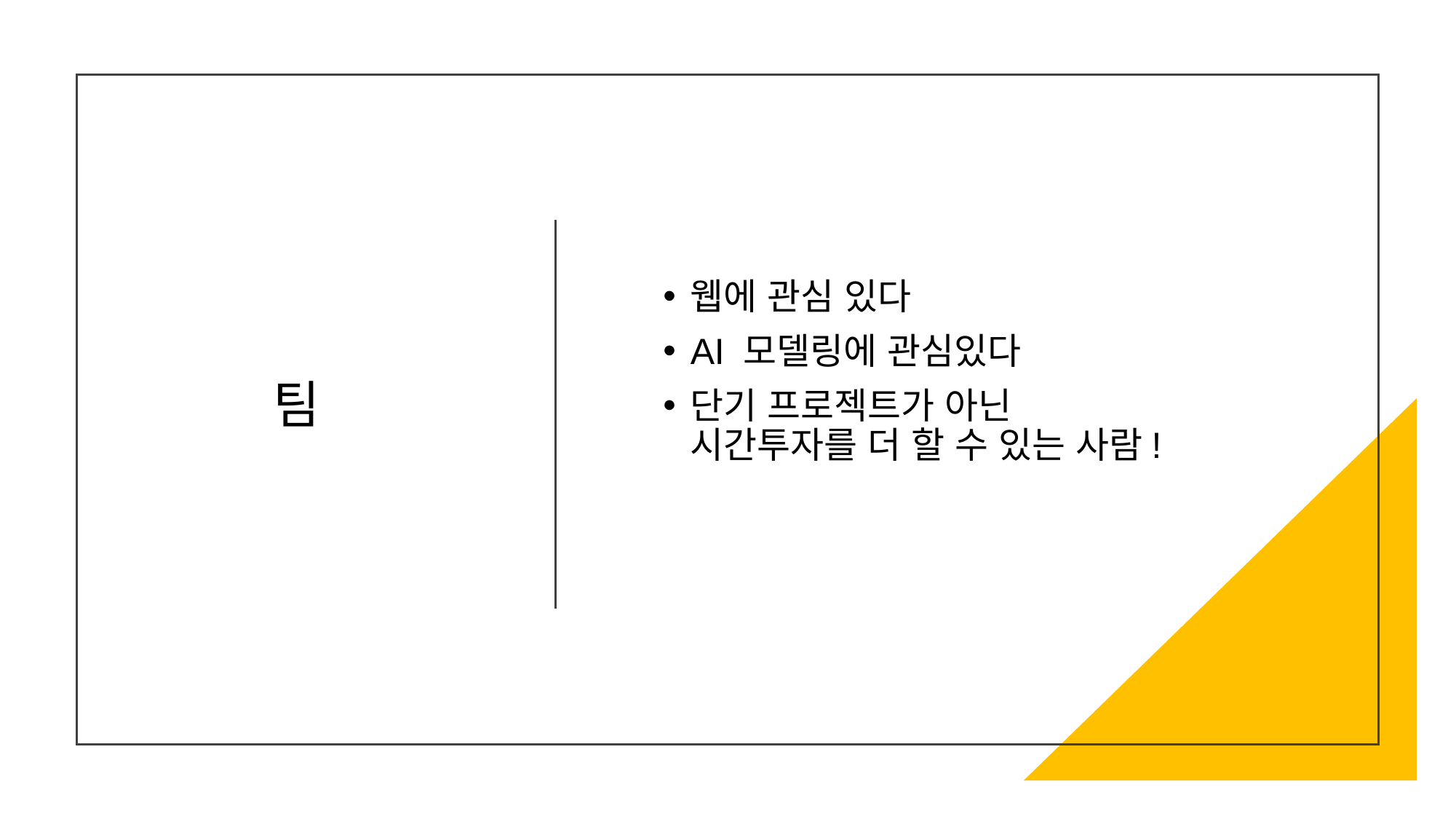

웹에 관심 있다
AI 모델링에 관심있다
단기 프로젝트가 아닌
시간투자를 더 할 수 있는 사람!
# 팀